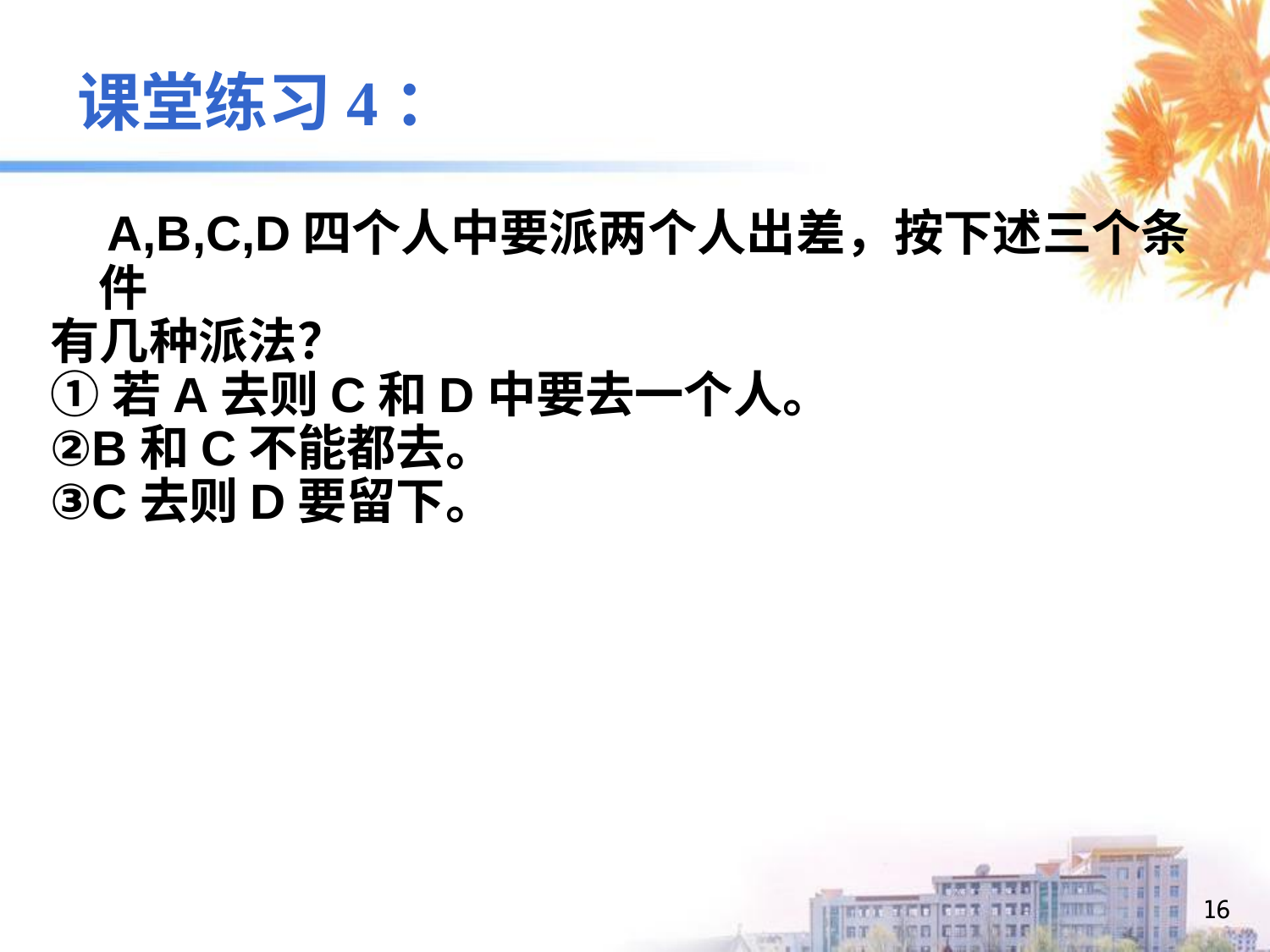

课堂练习4：
    A,B,C,D四个人中要派两个人出差，按下述三个条件
有几种派法？
①若A去则C和D中要去一个人。
②B和C不能都去。
③C去则D要留下。
16